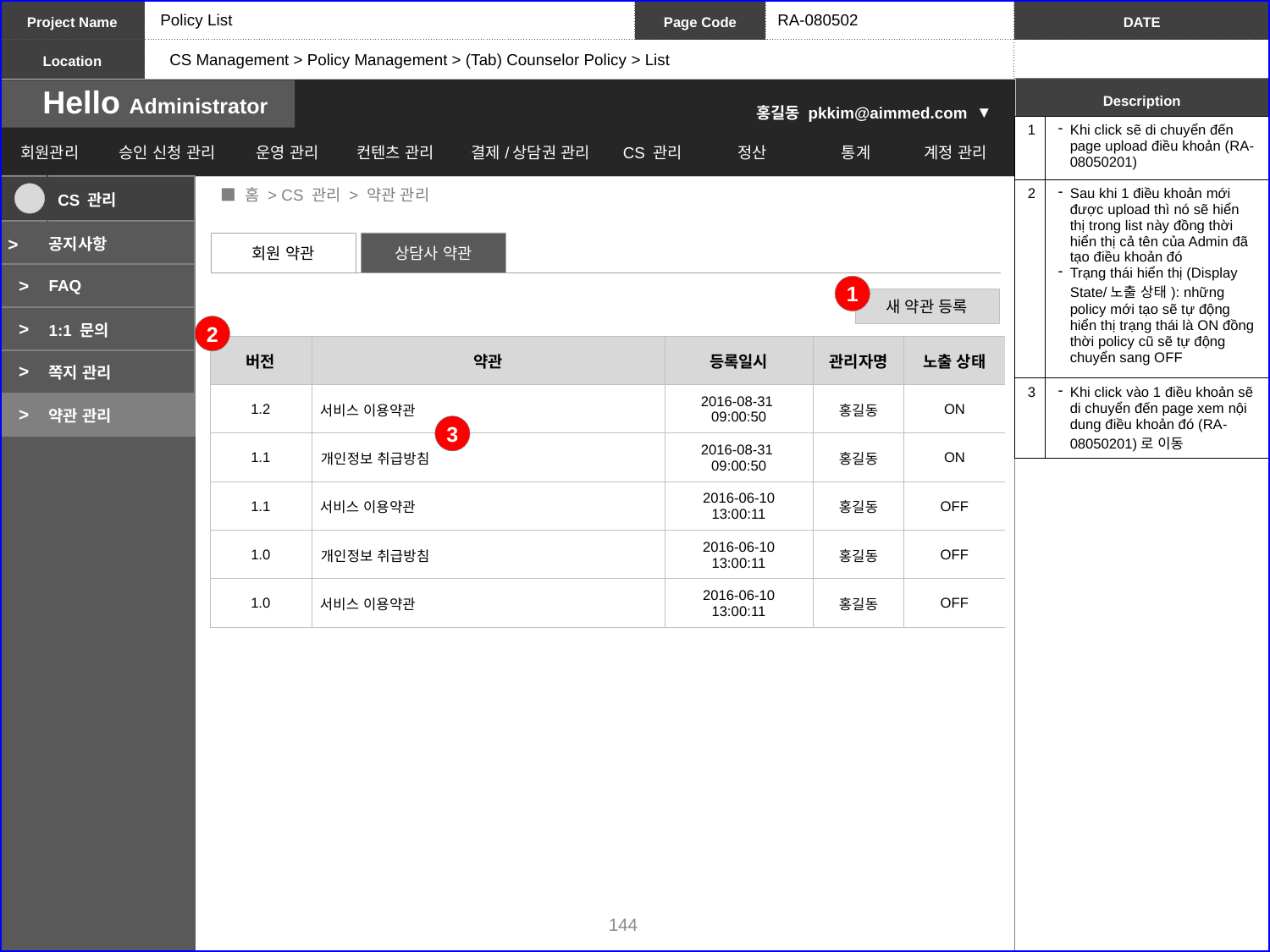

Policy List
RA-080502
CS Management > Policy Management > (Tab) Counselor Policy > List
| 1 | Khi click sẽ di chuyển đến page upload điều khoản (RA-08050201) |
| --- | --- |
| 2 | Sau khi 1 điều khoản mới được upload thì nó sẽ hiển thị trong list này đồng thời hiển thị cả tên của Admin đã tạo điều khoản đó Trạng thái hiển thị (Display State/노출 상태): những policy mới tạo sẽ tự động hiển thị trạng thái là ON đồng thời policy cũ sẽ tự động chuyển sang OFF |
| 3 | Khi click vào 1 điều khoản sẽ di chuyển đến page xem nội dung điều khoản đó (RA-08050201)로 이동 |
   ■ 홈 > CS 관리 > 약관 관리

|  | CS 관리 |
| --- | --- |
| > | 공지사항 |
| > | FAQ |
| > | 1:1 문의 |
| > | 쪽지 관리 |
| > | 약관 관리 |

회원 약관
상담사 약관
1
새 약관 등록
2
| 버전 | 약관 | 등록일시 | 관리자명 | 노출 상태 |
| --- | --- | --- | --- | --- |
| 1.2 | 서비스 이용약관 | 2016-08-31 09:00:50 | 홍길동 | ON |
| 1.1 | 개인정보 취급방침 | 2016-08-31 09:00:50 | 홍길동 | ON |
| 1.1 | 서비스 이용약관 | 2016-06-10 13:00:11 | 홍길동 | OFF |
| 1.0 | 개인정보 취급방침 | 2016-06-10 13:00:11 | 홍길동 | OFF |
| 1.0 | 서비스 이용약관 | 2016-06-10 13:00:11 | 홍길동 | OFF |
3
144